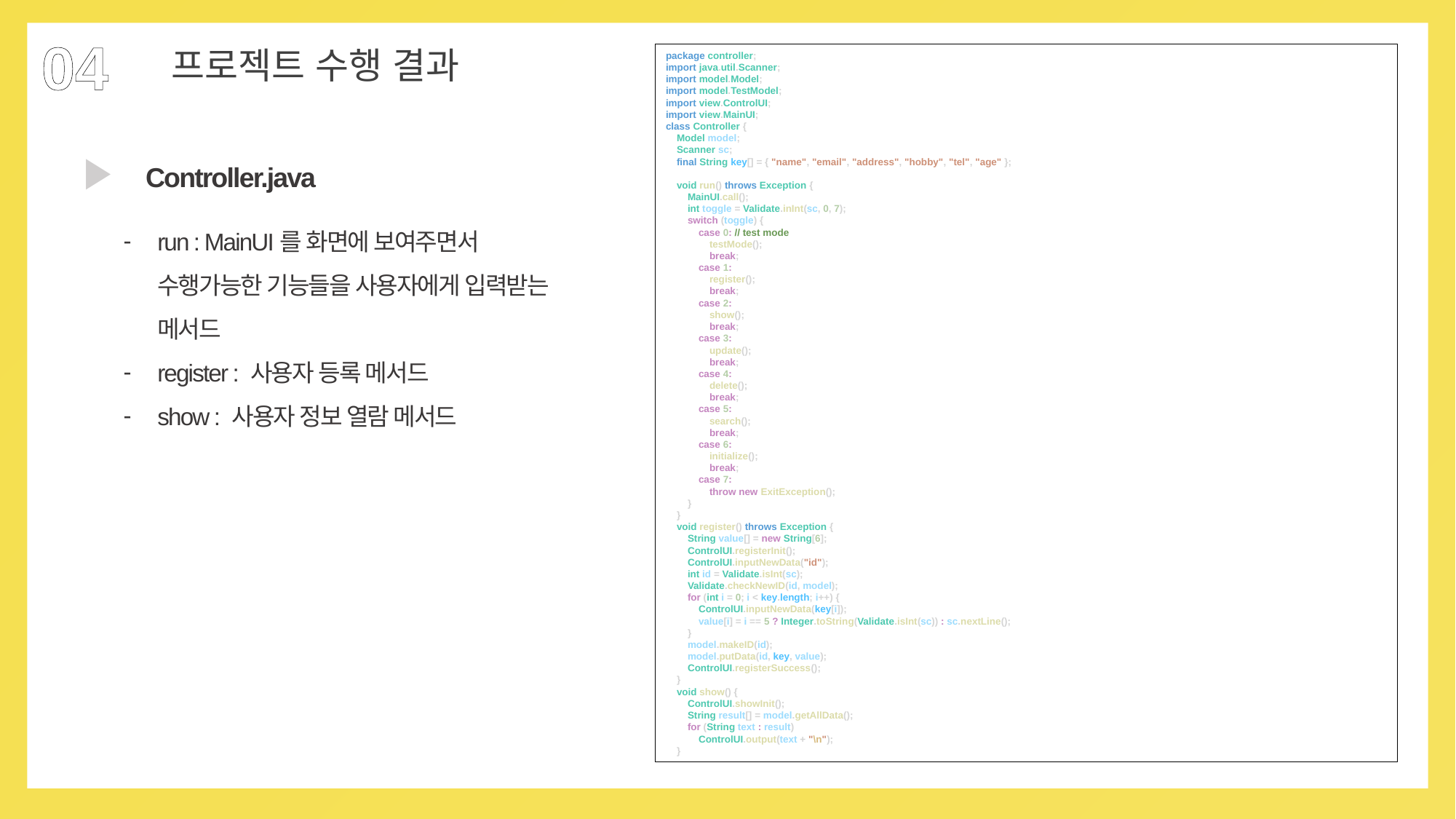

04
프로젝트 수행 결과
package controller;
import java.util.Scanner;
import model.Model;
import model.TestModel;
import view.ControlUI;
import view.MainUI;
class Controller {
    Model model;
    Scanner sc;
    final String key[] = { "name", "email", "address", "hobby", "tel", "age" };
    void run() throws Exception {
        MainUI.call();
        int toggle = Validate.inInt(sc, 0, 7);
        switch (toggle) {
            case 0: // test mode
                testMode();
                break;
            case 1:
                register();
                break;
            case 2:
                show();
                break;
            case 3:
                update();
                break;
            case 4:
                delete();
                break;
            case 5:
                search();
                break;
            case 6:
                initialize();
                break;
            case 7:
                throw new ExitException();
        }
    }
    void register() throws Exception {
        String value[] = new String[6];
        ControlUI.registerInit();
        ControlUI.inputNewData("id");
        int id = Validate.isInt(sc);
        Validate.checkNewID(id, model);
        for (int i = 0; i < key.length; i++) {
            ControlUI.inputNewData(key[i]);
            value[i] = i == 5 ? Integer.toString(Validate.isInt(sc)) : sc.nextLine();
        }
        model.makeID(id);
        model.putData(id, key, value);
        ControlUI.registerSuccess();
    }
    void show() {
        ControlUI.showInit();
        String result[] = model.getAllData();
        for (String text : result)
            ControlUI.output(text + "\n");
    }
▶
Controller.java

run : MainUI를 화면에 보여주면서 수행가능한 기능들을 사용자에게 입력받는 메서드
register : 사용자 등록 메서드
show : 사용자 정보 열람 메서드